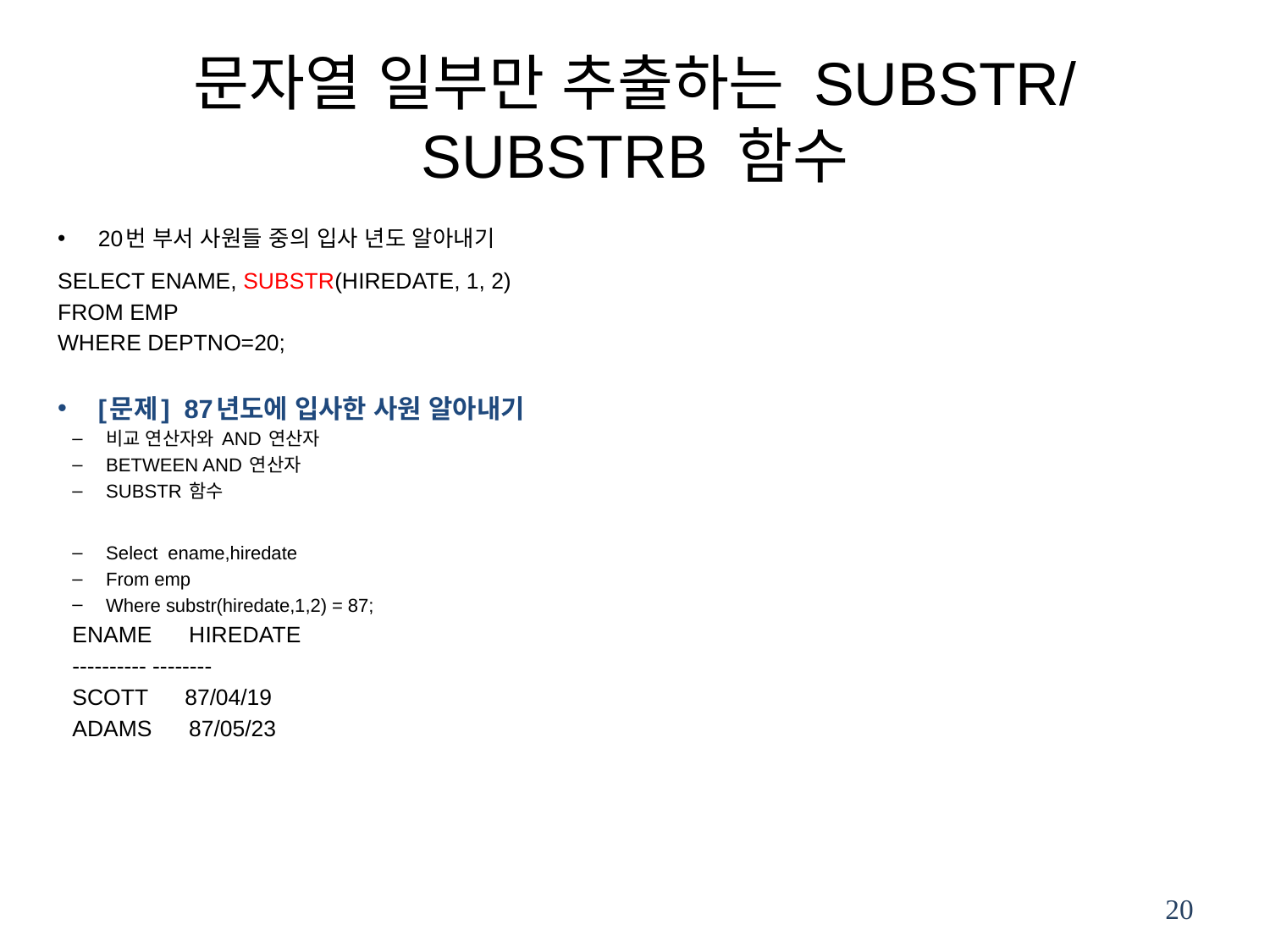

# 문자열 일부만 추출하는 SUBSTR/SUBSTRB 함수

20번 부서 사원들 중의 입사 년도 알아내기

SELECT ENAME, SUBSTR(HIREDATE, 1, 2)
FROM EMP
WHERE DEPTNO=20;

[문제]  87년도에 입사한 사원 알아내기
비교 연산자와 AND 연산자
BETWEEN AND 연산자
SUBSTR 함수

Select  ename,hiredate
From emp
Where substr(hiredate,1,2) = 87;
ENAME      HIREDATE
---------- --------
SCOTT      87/04/19
ADAMS      87/05/23

20